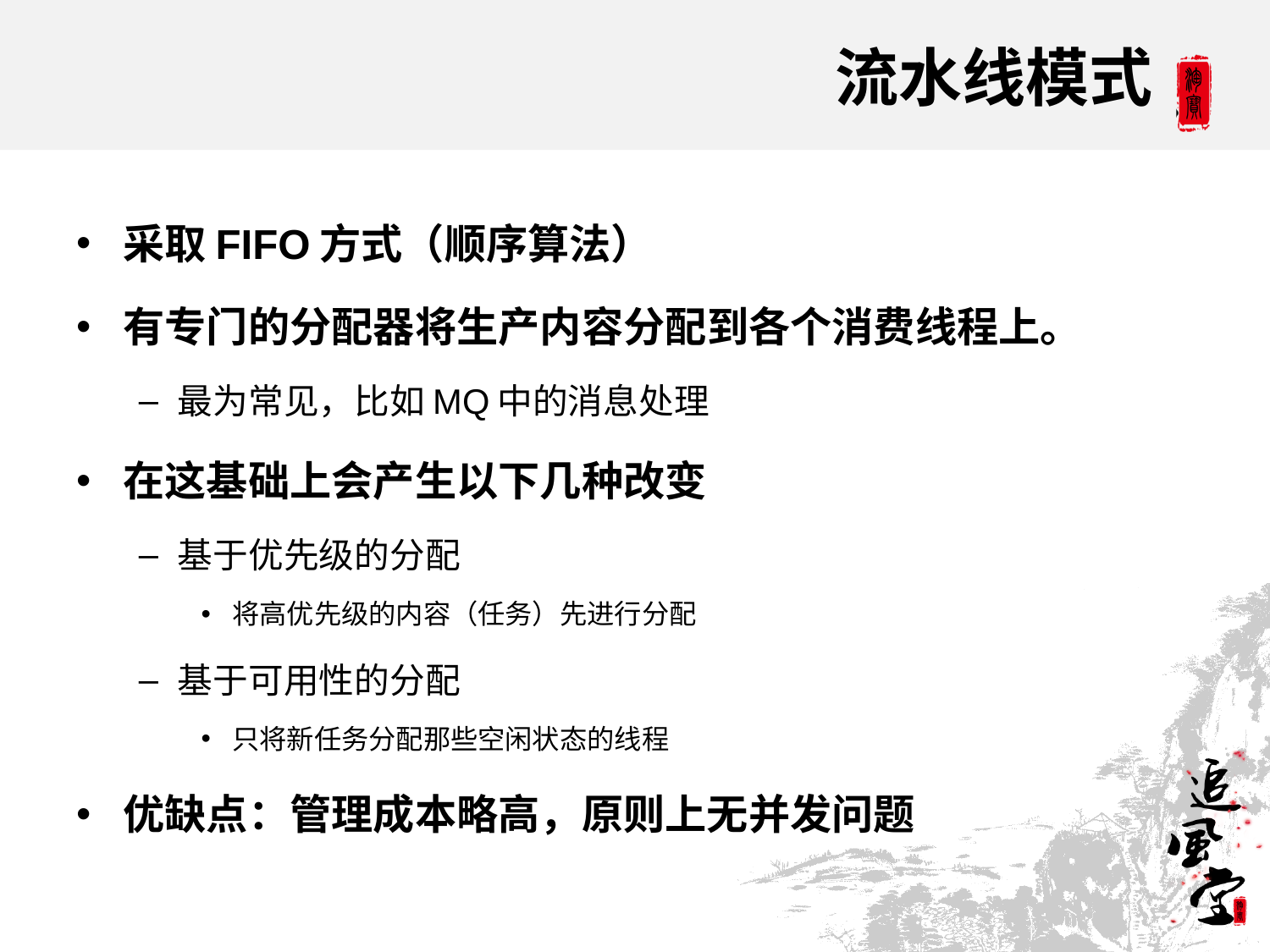

# 流水线模式
采取FIFO方式（顺序算法）
有专门的分配器将生产内容分配到各个消费线程上。
最为常见，比如MQ中的消息处理
在这基础上会产生以下几种改变
基于优先级的分配
将高优先级的内容（任务）先进行分配
基于可用性的分配
只将新任务分配那些空闲状态的线程
优缺点：管理成本略高，原则上无并发问题